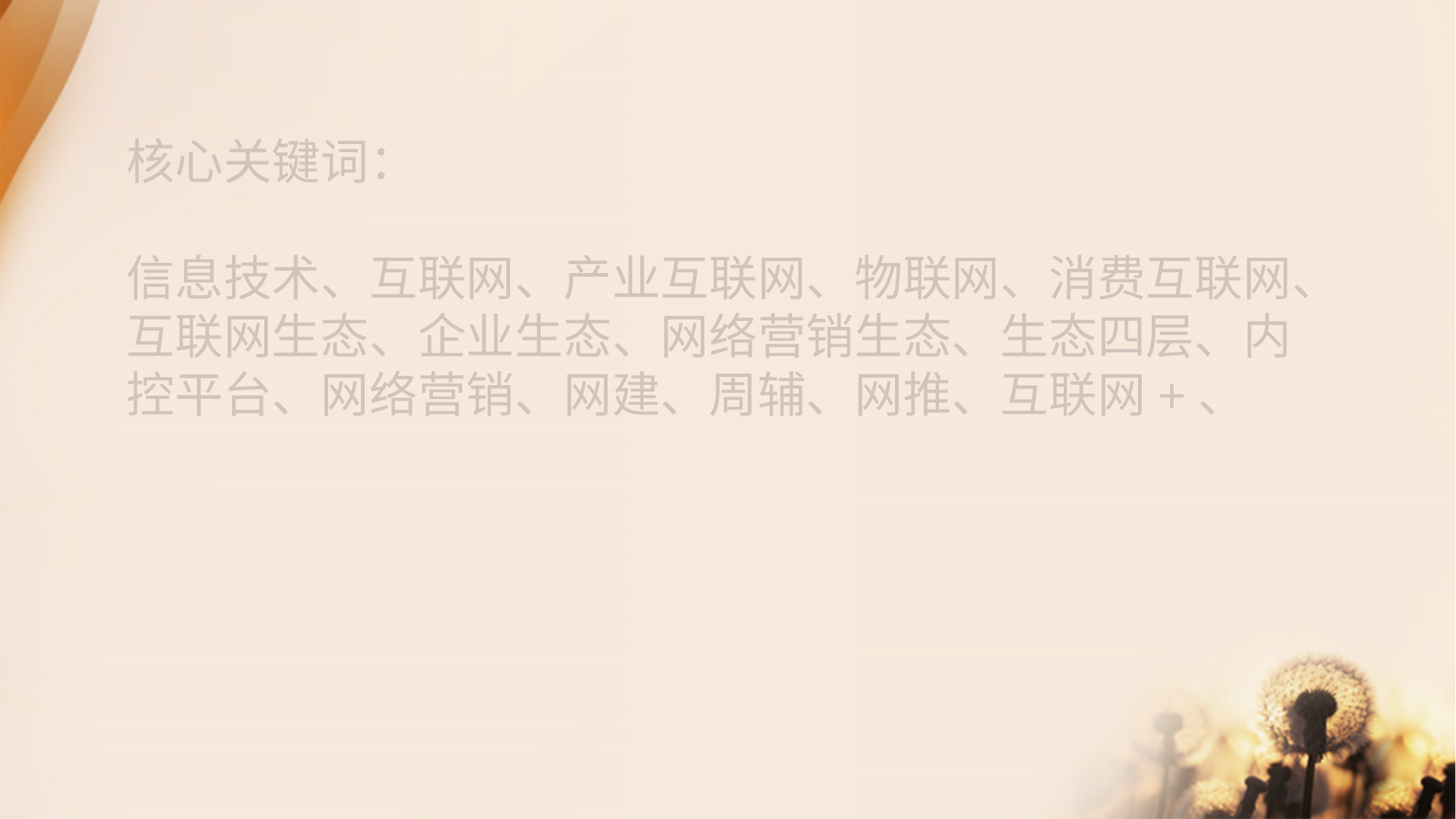

核心关键词：
信息技术、互联网、产业互联网、物联网、消费互联网、互联网生态、企业生态、网络营销生态、生态四层、内控平台、网络营销、网建、周辅、网推、互联网+、